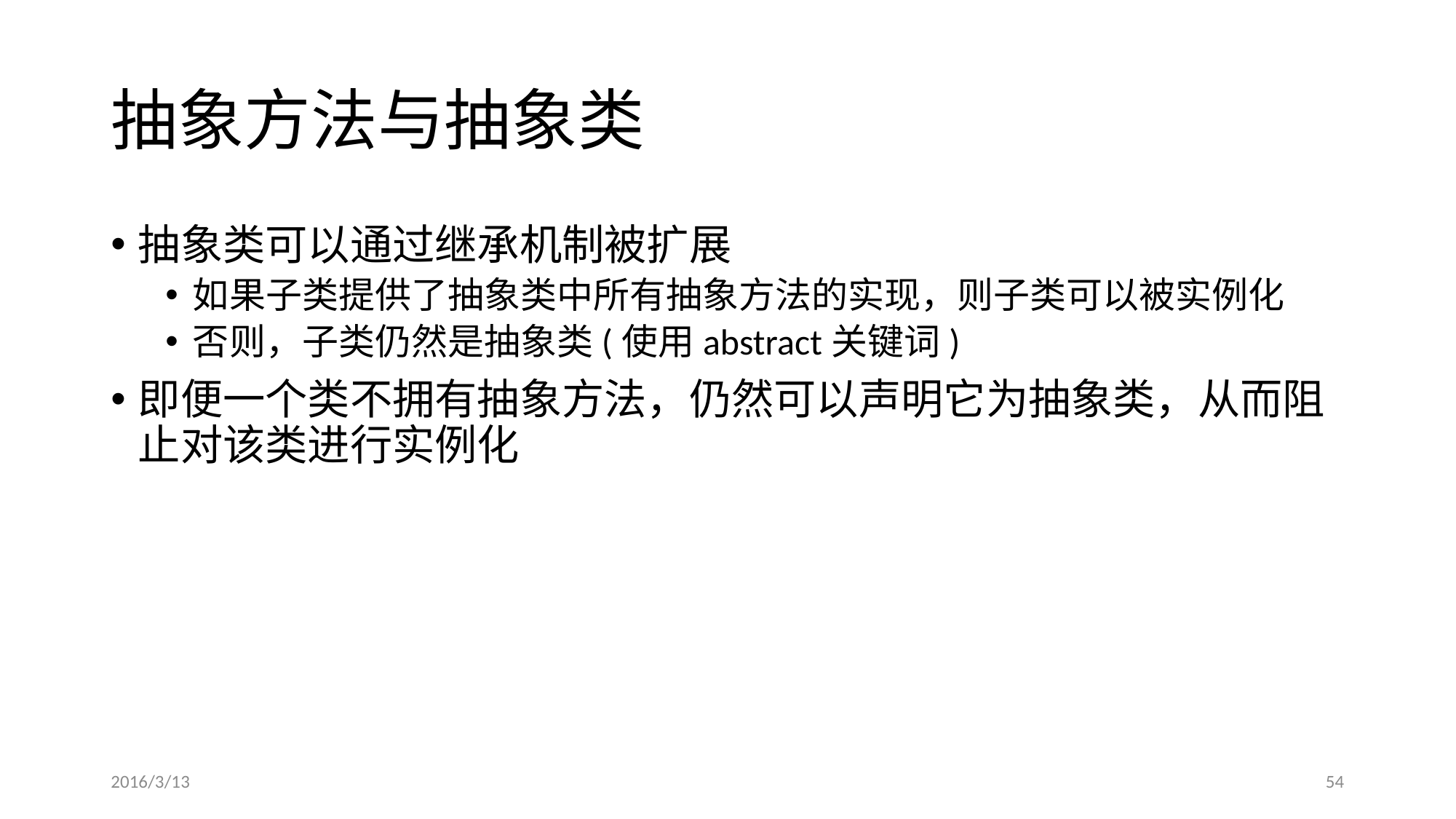

# 抽象方法与抽象类
抽象类可以通过继承机制被扩展
如果子类提供了抽象类中所有抽象方法的实现，则子类可以被实例化
否则，子类仍然是抽象类(使用abstract关键词)
即便一个类不拥有抽象方法，仍然可以声明它为抽象类，从而阻止对该类进行实例化
2016/3/13
54